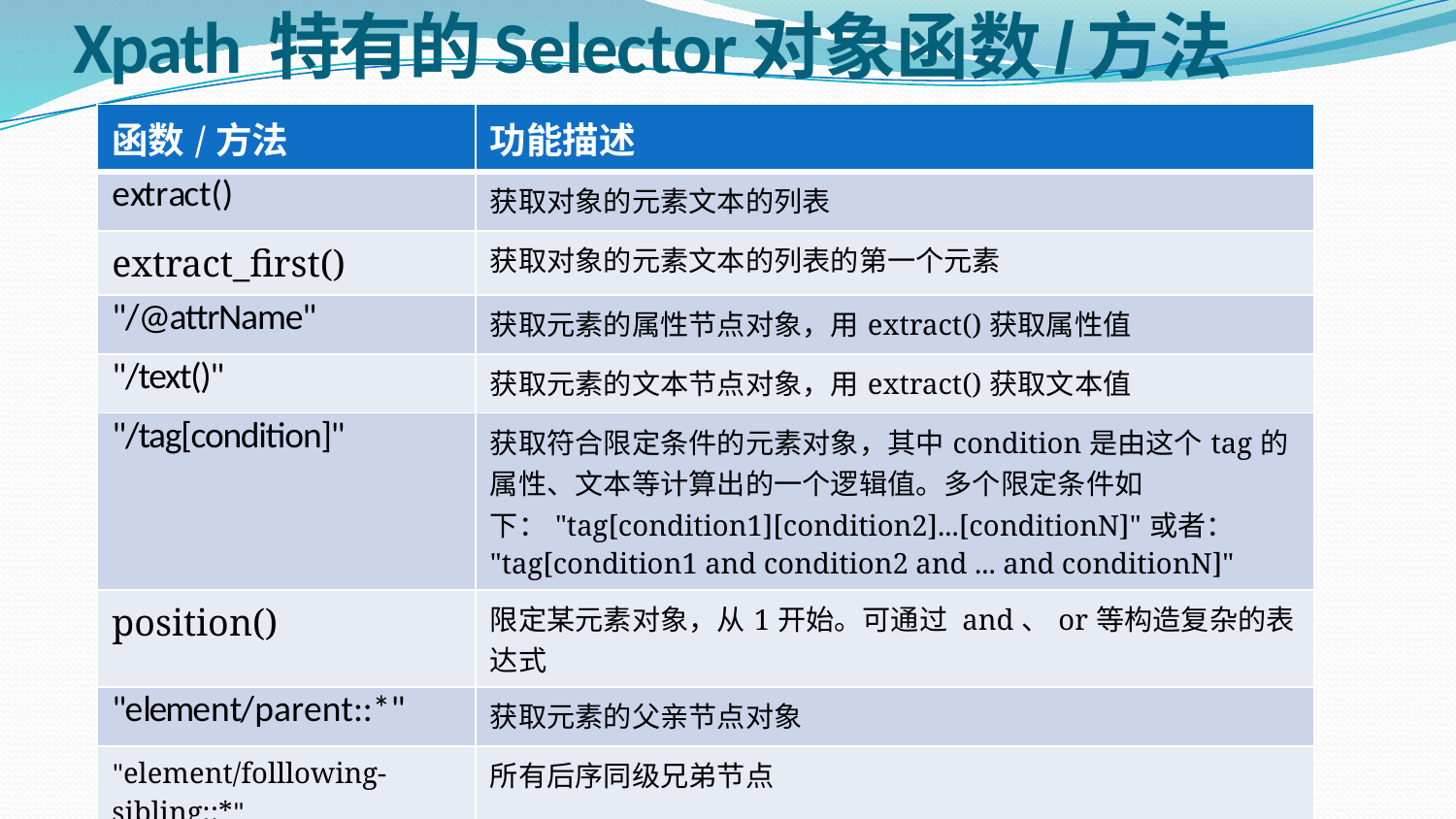

Xpath 特有的Selector对象函数/方法
| 函数/方法 | 功能描述 |
| --- | --- |
| extract() | 获取对象的元素文本的列表 |
| extract\_first() | 获取对象的元素文本的列表的第一个元素 |
| "/@attrName" | 获取元素的属性节点对象，用extract()获取属性值 |
| "/text()" | 获取元素的文本节点对象，用extract()获取文本值 |
| "/tag[condition]" | 获取符合限定条件的元素对象，其中condition是由这个tag的属性、文本等计算出的一个逻辑值。多个限定条件如下："tag[condition1][condition2]...[conditionN]"或者： "tag[condition1 and condition2 and ... and conditionN]" |
| position() | 限定某元素对象，从1开始。可通过 and、or等构造复杂的表达式 |
| "element/parent::\*" | 获取元素的父亲节点对象 |
| "element/folllowing-sibling::\*" | 所有后序同级兄弟节点 |
| “element/preceding-sibling::\*“ | 所有前序同级兄弟节点 |